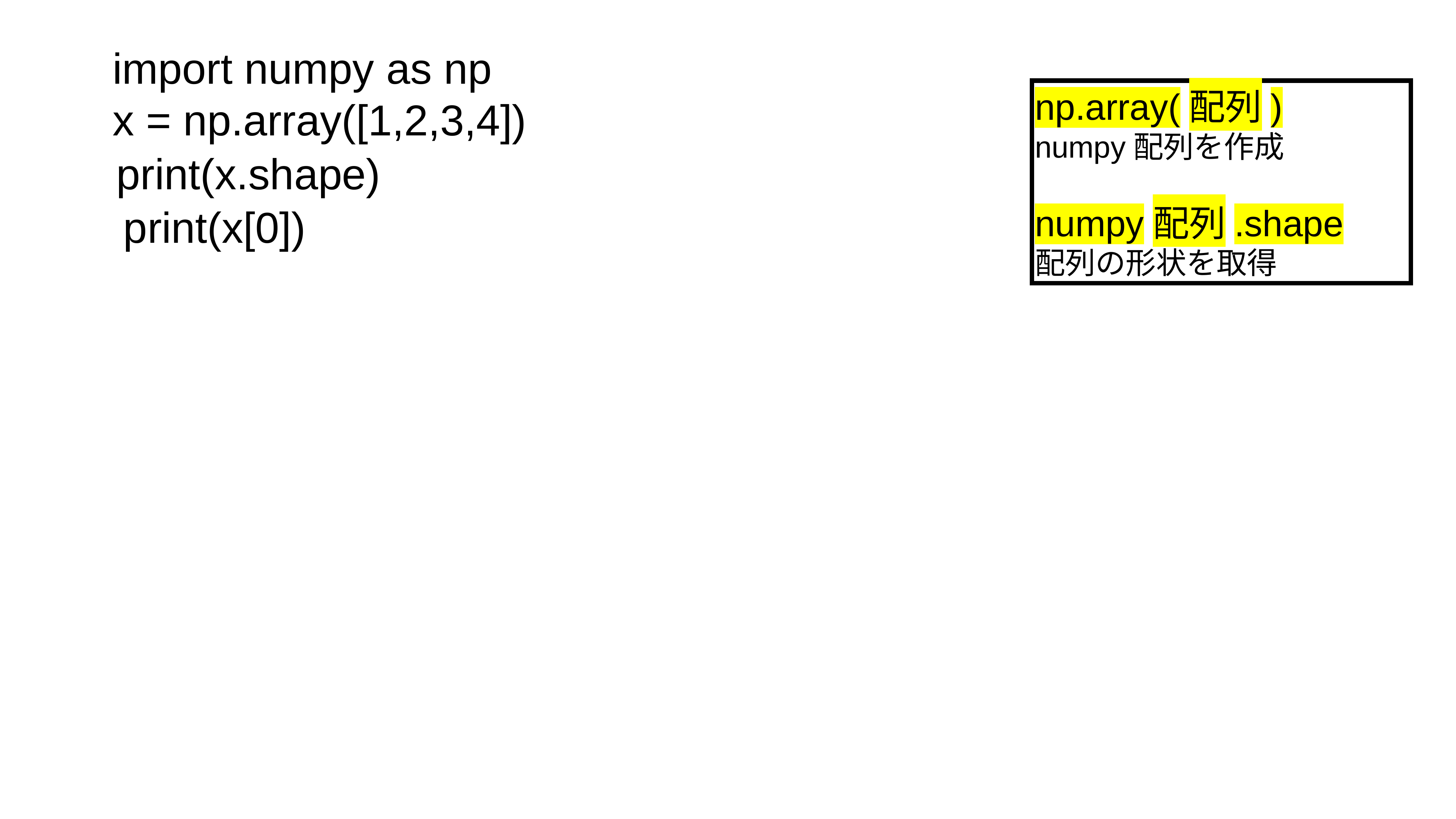

import numpy as np
x = np.array([1,2,3,4])
np.array(配列)
numpy配列を作成

numpy配列.shape
配列の形状を取得
print(x.shape)
print(x[0])